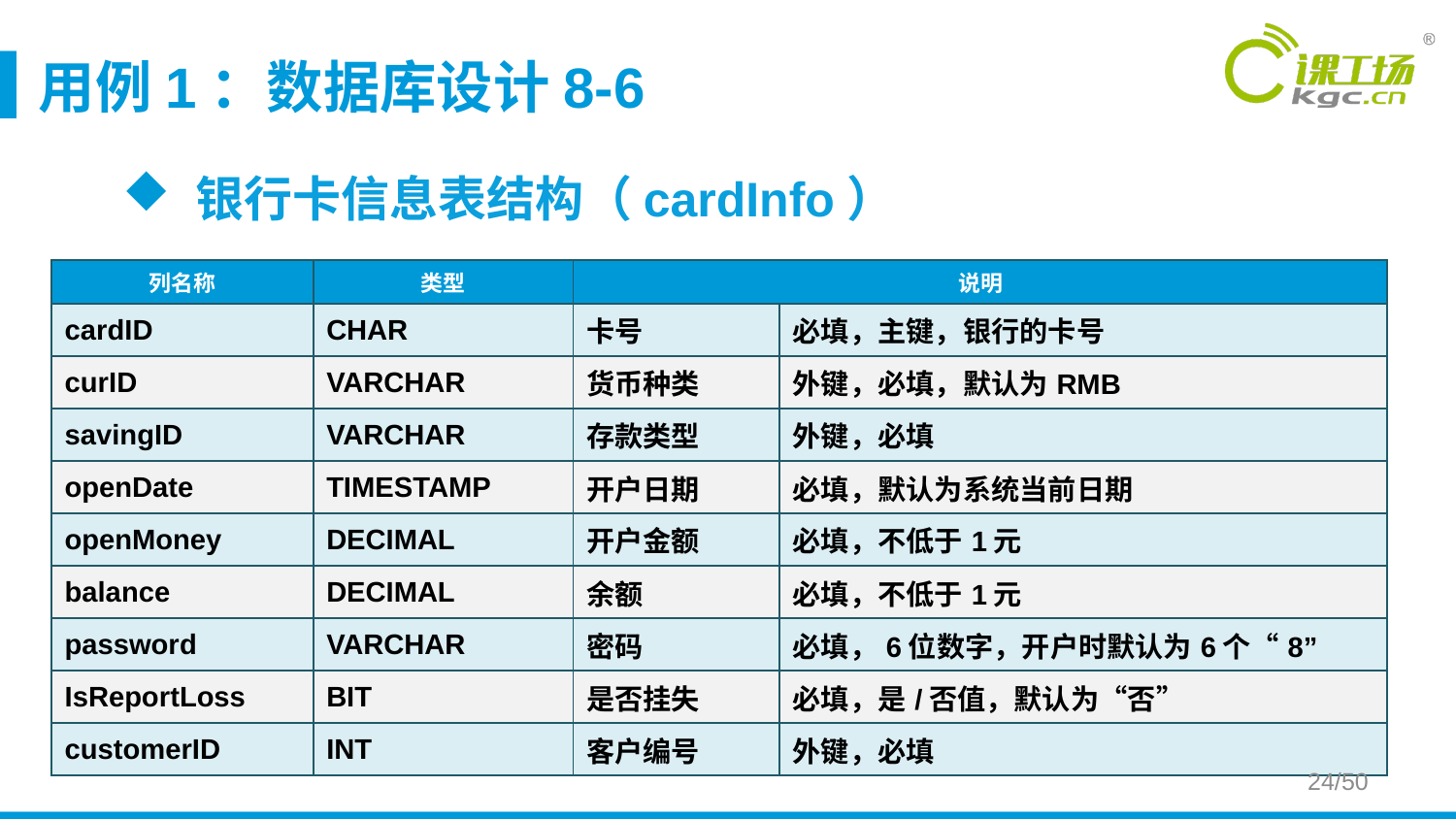

# 用例1：数据库设计8-6
银行卡信息表结构（cardInfo）
| 列名称 | 类型 | 说明 |  |
| --- | --- | --- | --- |
| cardID | CHAR | 卡号 | 必填，主键，银行的卡号 |
| curID | VARCHAR | 货币种类 | 外键，必填，默认为RMB |
| savingID | VARCHAR | 存款类型 | 外键，必填 |
| openDate | TIMESTAMP | 开户日期 | 必填，默认为系统当前日期 |
| openMoney | DECIMAL | 开户金额 | 必填，不低于1元 |
| balance | DECIMAL | 余额 | 必填，不低于1元 |
| password | VARCHAR | 密码 | 必填，6位数字，开户时默认为6个“8” |
| IsReportLoss | BIT | 是否挂失 | 必填，是/否值，默认为“否” |
| customerID | INT | 客户编号 | 外键，必填 |
24/50